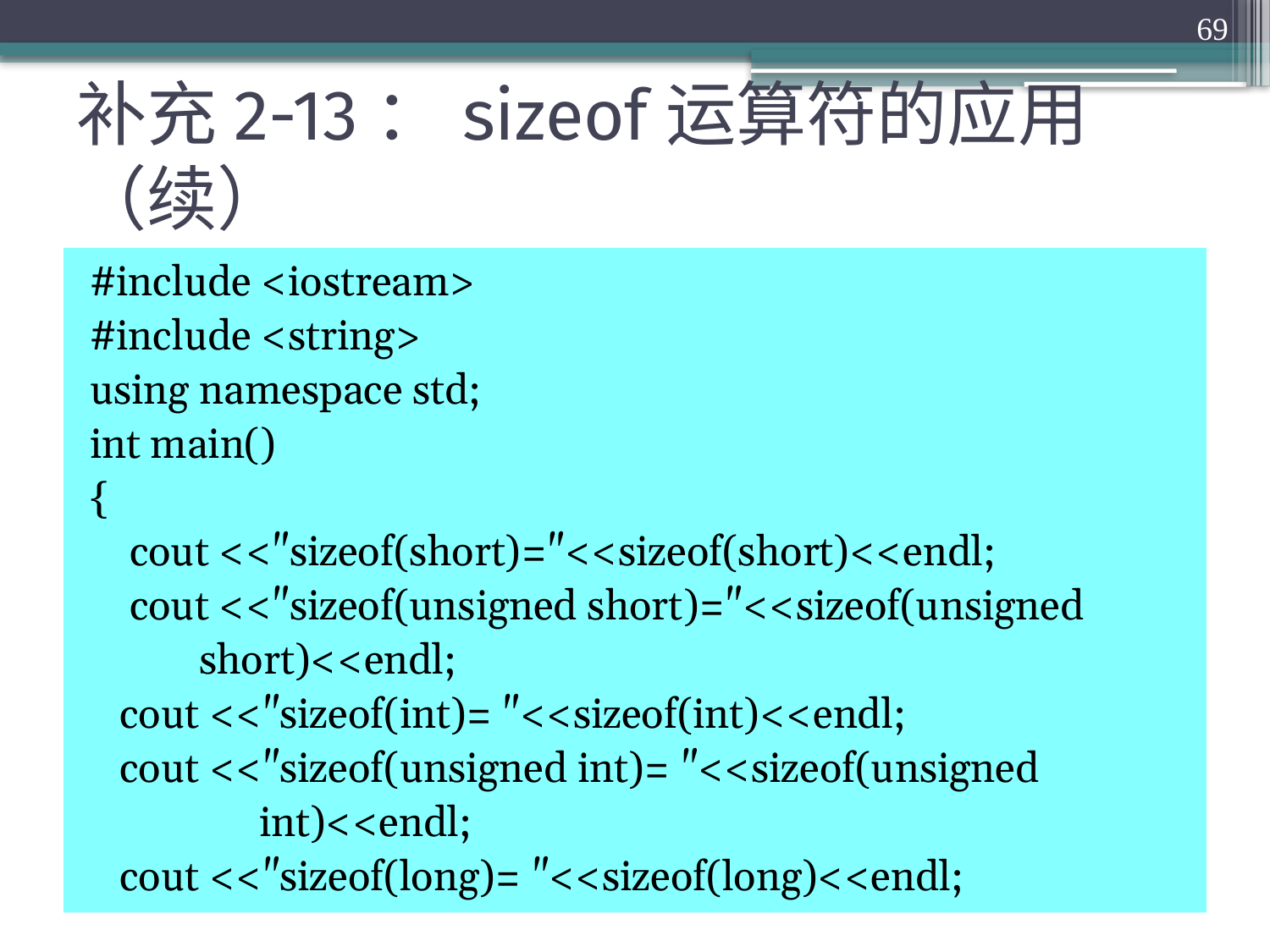

69
# 补充2-13：sizeof运算符的应用（续）
#include <iostream>
#include <string>
using namespace std;
int main()
{
    cout <<"sizeof(short)="<<sizeof(short)<<endl;
    cout <<"sizeof(unsigned short)="<<sizeof(unsigned
           short)<<endl;
   cout <<"sizeof(int)= "<<sizeof(int)<<endl;
   cout <<"sizeof(unsigned int)= "<<sizeof(unsigned
                 int)<<endl;
   cout <<"sizeof(long)= "<<sizeof(long)<<endl;